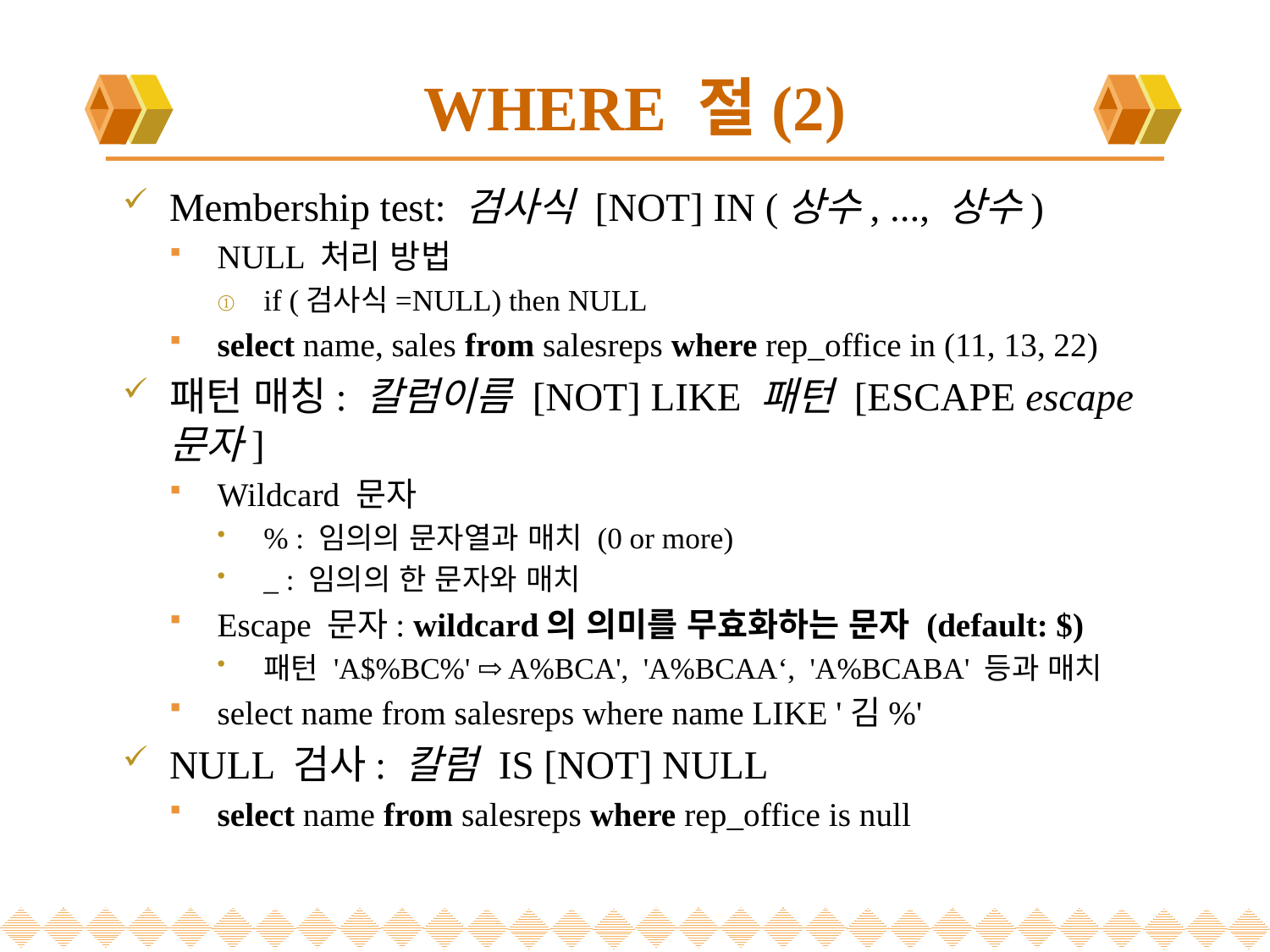

# WHERE 절(2)
Membership test: 검사식 [NOT] IN (상수, ..., 상수)
NULL 처리 방법
if (검사식=NULL) then NULL
select name, sales from salesreps where rep_office in (11, 13, 22)
패턴 매칭: 칼럼이름 [NOT] LIKE 패턴 [ESCAPE escape문자]
Wildcard 문자
% : 임의의 문자열과 매치 (0 or more)
_ : 임의의 한 문자와 매치
Escape 문자: wildcard의 의미를 무효화하는 문자 (default: $)
패턴 'A$%BC%' ⇨ A%BCA',  'A%BCAA‘,  'A%BCABA' 등과 매치
select name from salesreps where name LIKE '김%'
NULL 검사: 칼럼 IS [NOT] NULL
select name from salesreps where rep_office is null